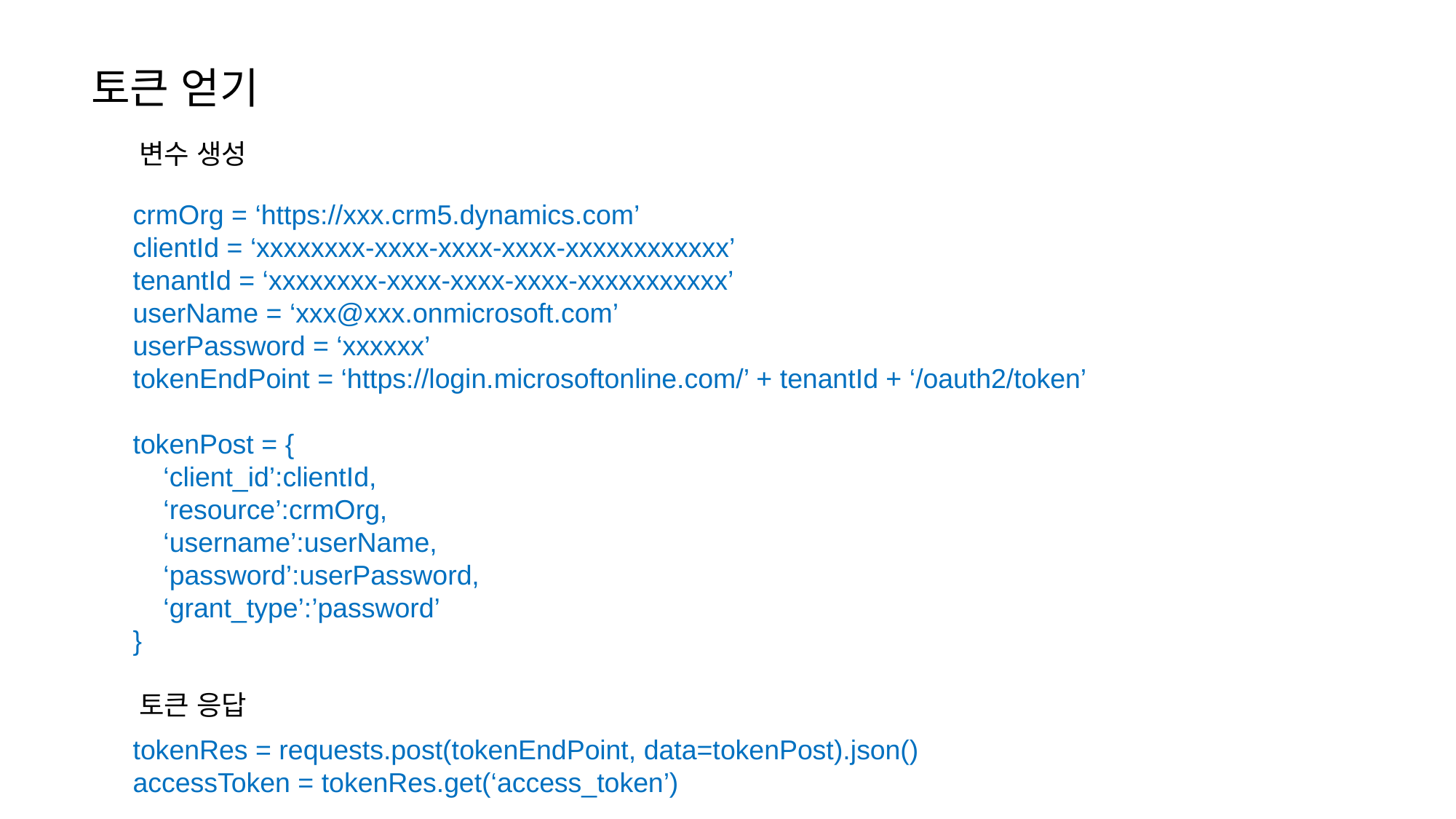

토큰 얻기
변수 생성
crmOrg = ‘https://xxx.crm5.dynamics.com’
clientId = ‘xxxxxxxx-xxxx-xxxx-xxxx-xxxxxxxxxxxx’
tenantId = ‘xxxxxxxx-xxxx-xxxx-xxxx-xxxxxxxxxxx’
userName = ‘xxx@xxx.onmicrosoft.com’
userPassword = ‘xxxxxx’
tokenEndPoint = ‘https://login.microsoftonline.com/’ + tenantId + ‘/oauth2/token’

tokenPost = {
    ‘client_id’:clientId,
    ‘resource’:crmOrg,
    ‘username’:userName,
    ‘password’:userPassword,
    ‘grant_type’:’password’
}
토큰 응답
tokenRes = requests.post(tokenEndPoint, data=tokenPost).json()
accessToken = tokenRes.get(‘access_token’)